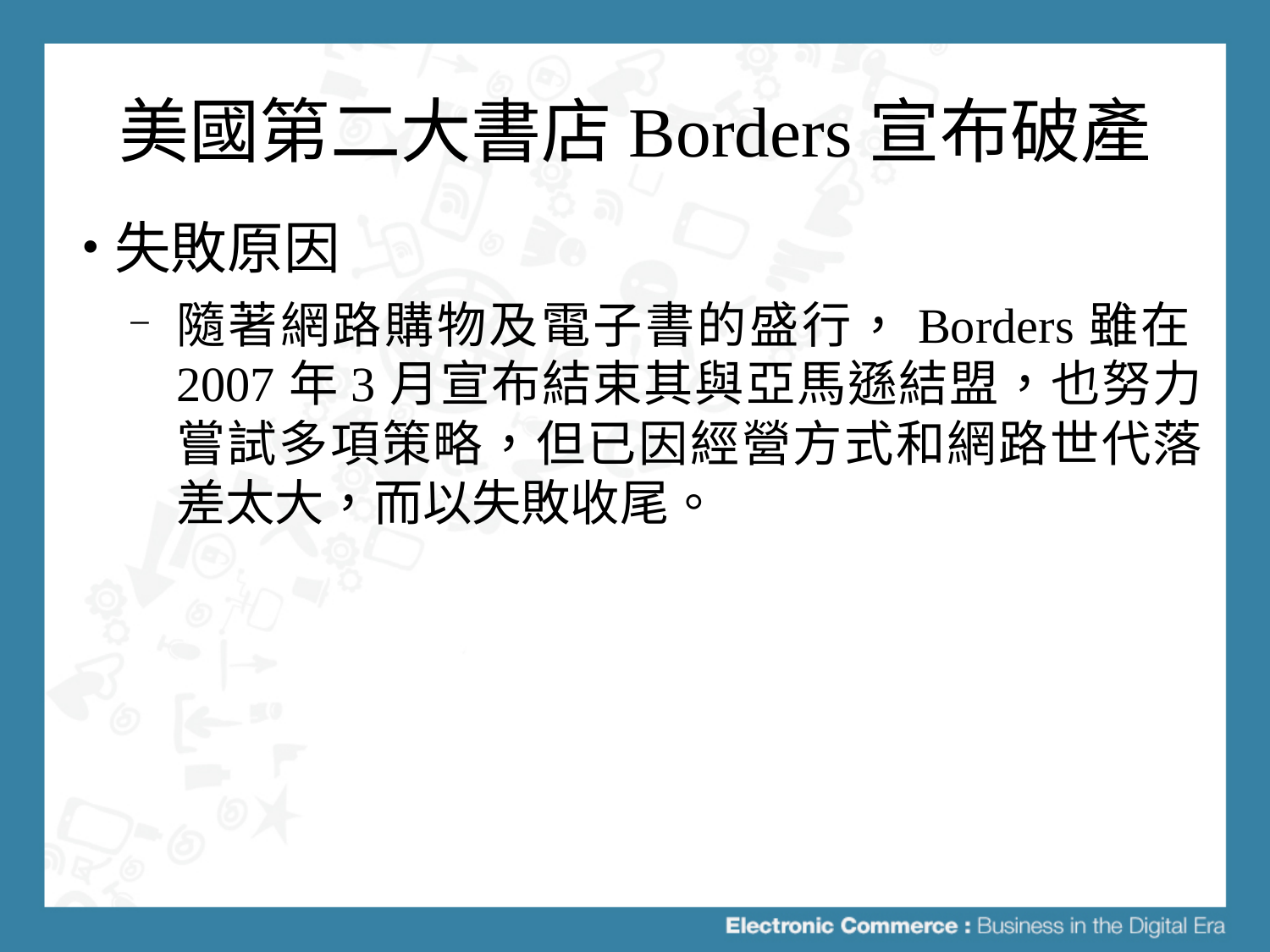

# 美國第二大書店Borders宣布破產
失敗原因
隨著網路購物及電子書的盛行，Borders雖在2007年3月宣布結束其與亞馬遜結盟，也努力嘗試多項策略，但已因經營方式和網路世代落差太大，而以失敗收尾。